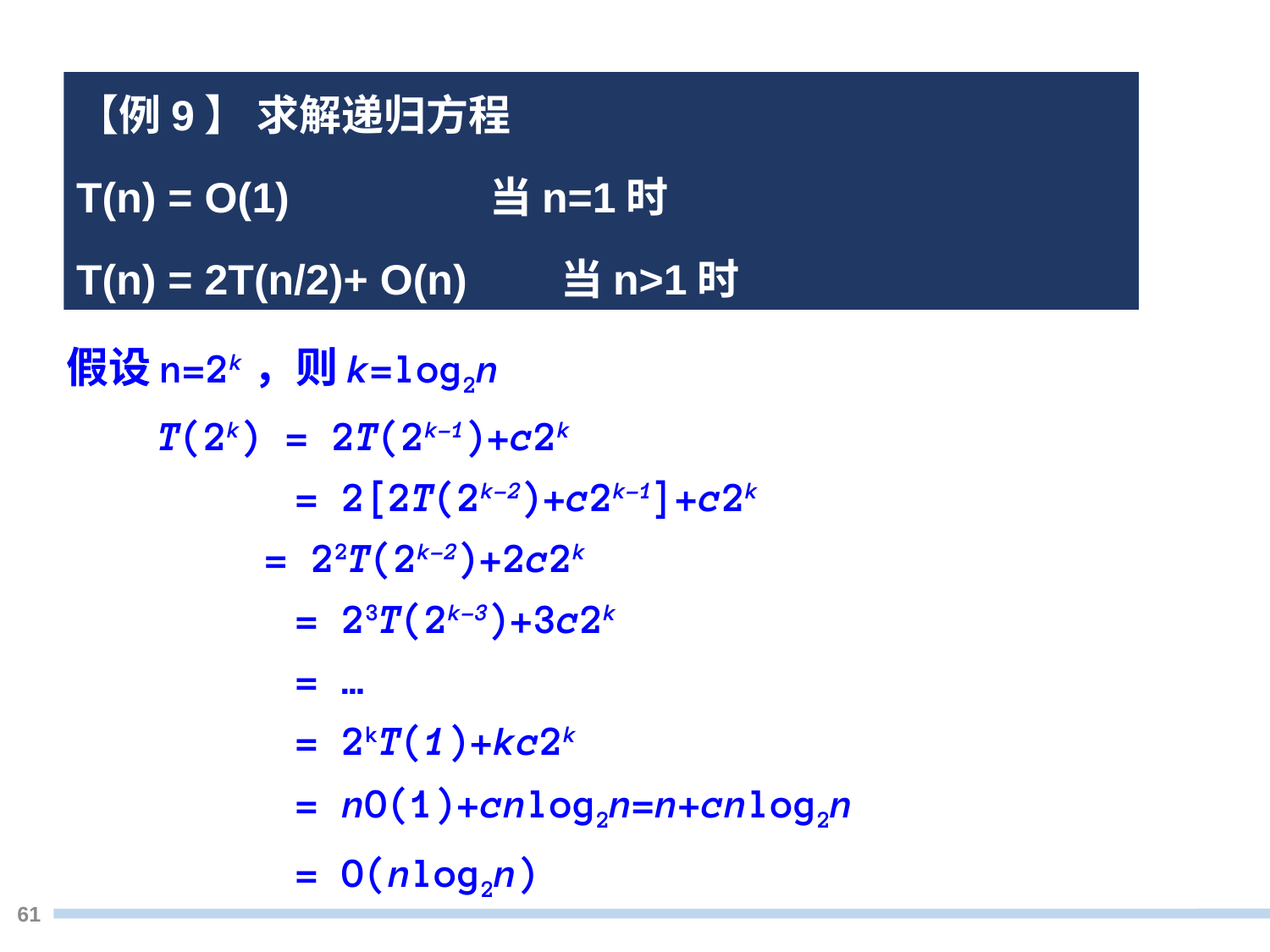

【例9】 求解递归方程
T(n) = O(1)                当n=1时
T(n) = 2T(n/2)+ O(n)       当n>1时
假设n=2k，则k=log2n
    T(2k) = 2T(2k-1)+c2k
          = 2[2T(2k-2)+c2k-1]+c2k
               = 22T(2k-2)+2c2k
          = 23T(2k-3)+3c2k
          = …
          = 2kT(1)+kc2k
          = nO(1)+cnlog2n=n+cnlog2n
          = O(nlog2n)
61